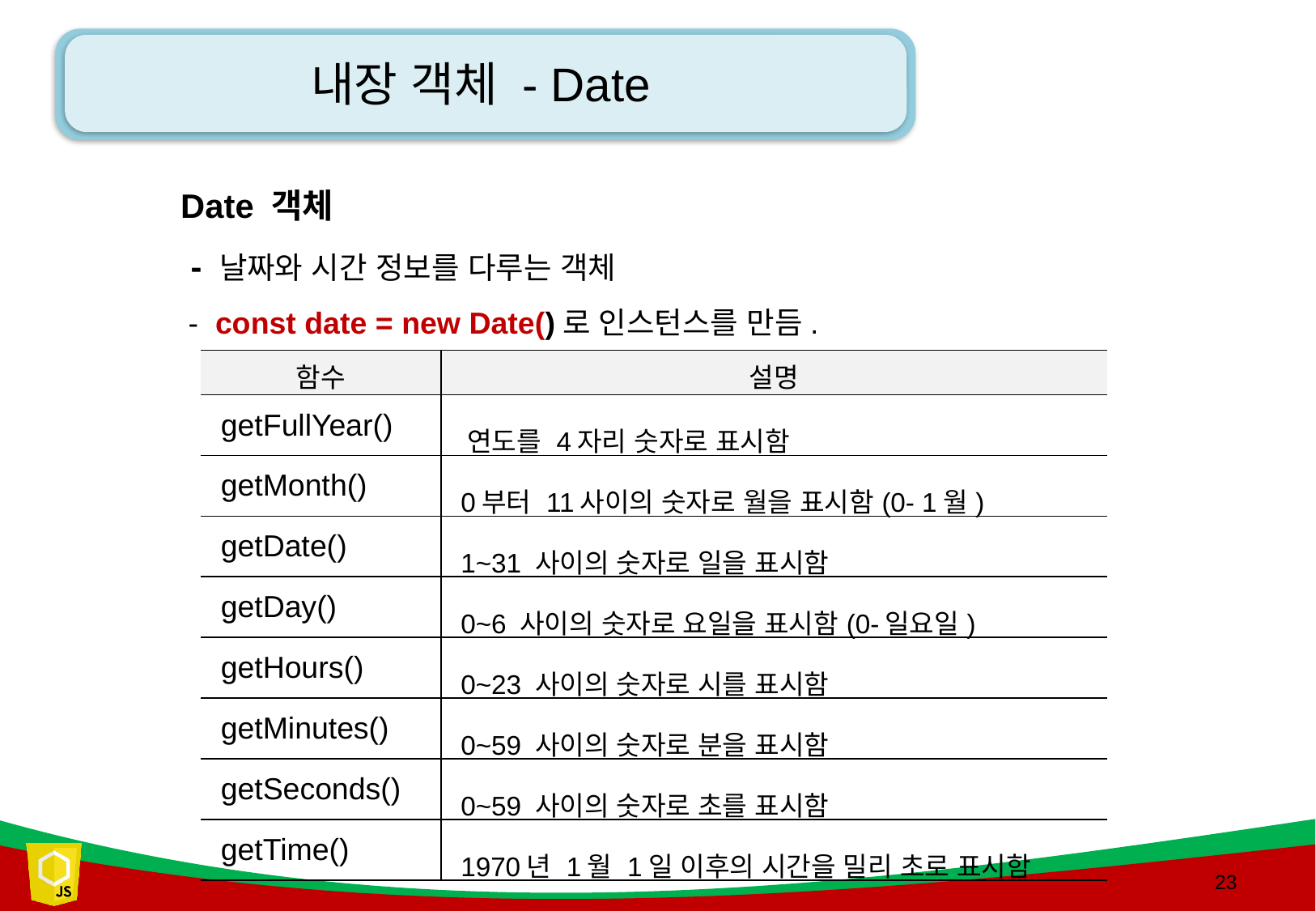

# 내장 객체 - Date
  Date 객체
   - 날짜와 시간 정보를 다루는 객체
   -  const date = new Date()로 인스턴스를 만듬.
| 함수 | 설명 |
| --- | --- |
| getFullYear() | 연도를 4자리 숫자로 표시함 |
| getMonth() | 0부터 11사이의 숫자로 월을 표시함(0- 1월) |
| getDate() | 1~31 사이의 숫자로 일을 표시함 |
| getDay() | 0~6 사이의 숫자로 요일을 표시함(0-일요일) |
| getHours() | 0~23 사이의 숫자로 시를 표시함 |
| getMinutes() | 0~59 사이의 숫자로 분을 표시함 |
| getSeconds() | 0~59 사이의 숫자로 초를 표시함 |
| getTime() | 1970년 1월 1일 이후의 시간을 밀리 초로 표시함 |
23